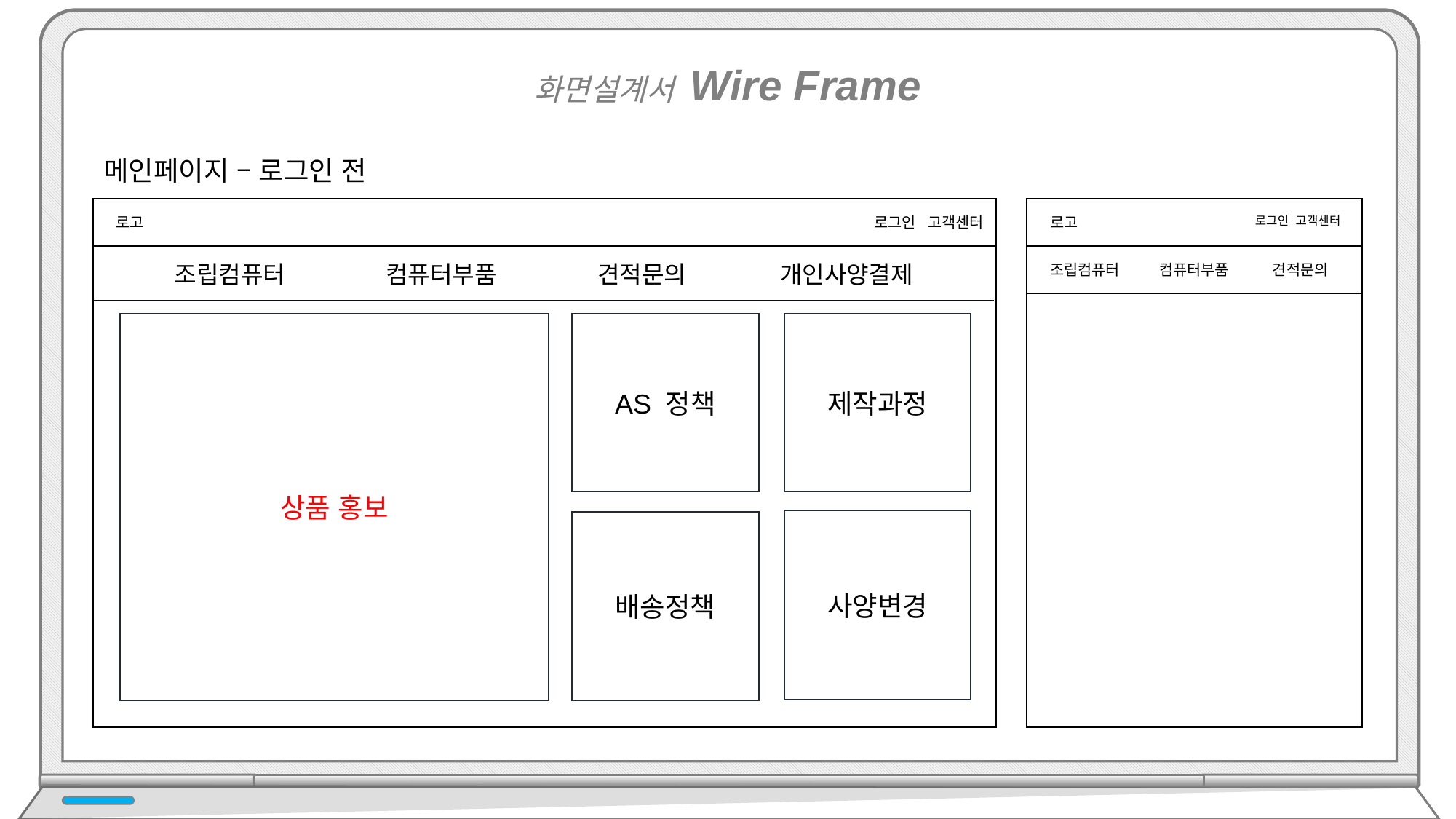

화면설계서 Wire Frame
메인페이지 – 로그인 전

로그인   고객센터
로그인  고객센터
로고
로고

조립컴퓨터               컴퓨터부품               견적문의              개인사양결제
조립컴퓨터 	컴퓨터부품	 견적문의
상품 홍보
AS 정책
제작과정
사양변경
배송정책